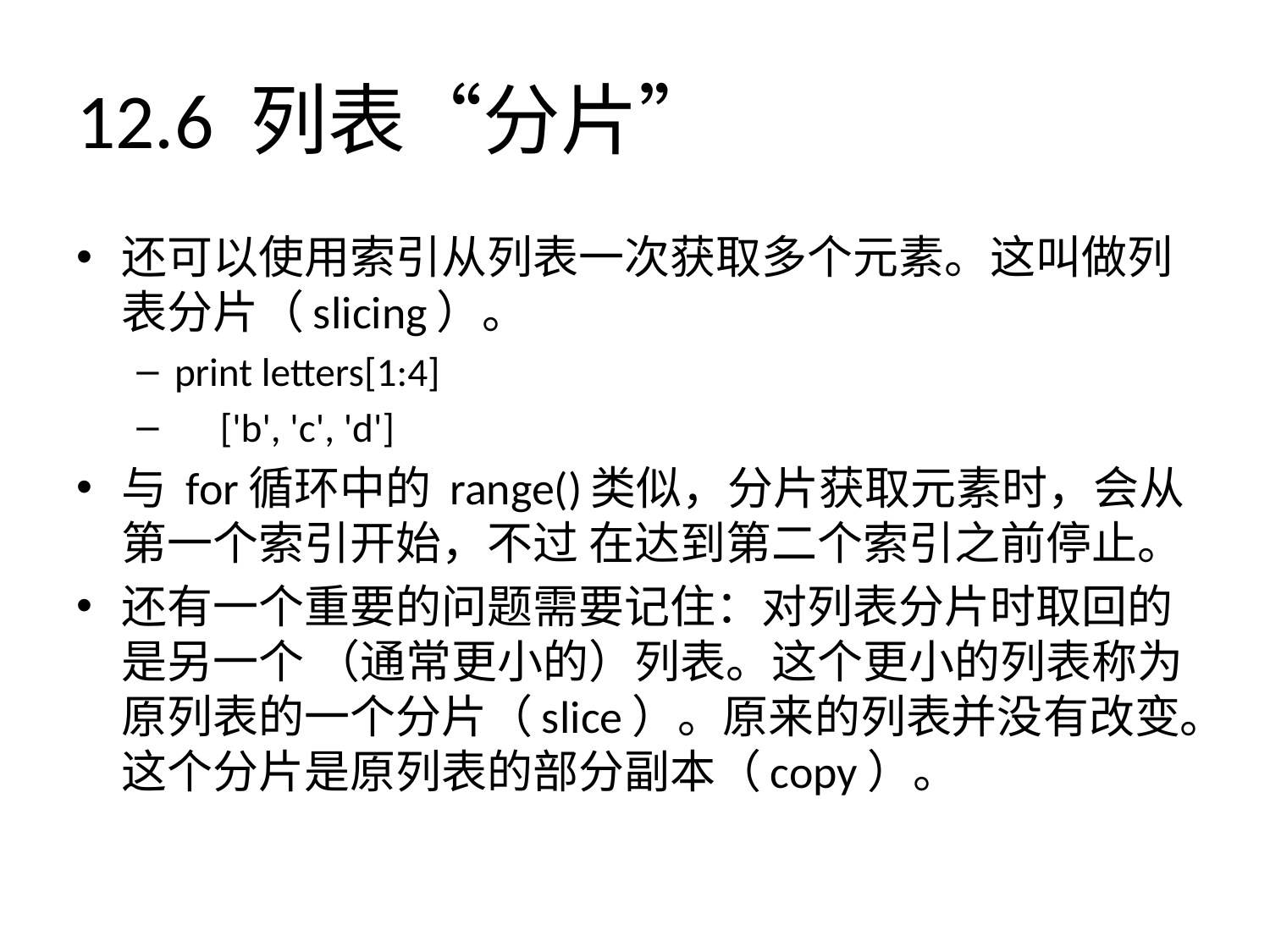

# 12.6 列表“分片”
还可以使用索引从列表一次获取多个元素。这叫做列表分片（slicing）。
print letters[1:4]
     ['b', 'c', 'd']
与 for循环中的 range()类似，分片获取元素时，会从第一个索引开始，不过 在达到第二个索引之前停止。
还有一个重要的问题需要记住：对列表分片时取回的是另一个 （通常更小的）列表。这个更小的列表称为原列表的一个分片（slice）。原来的列表并没有改变。这个分片是原列表的部分副本（copy）。